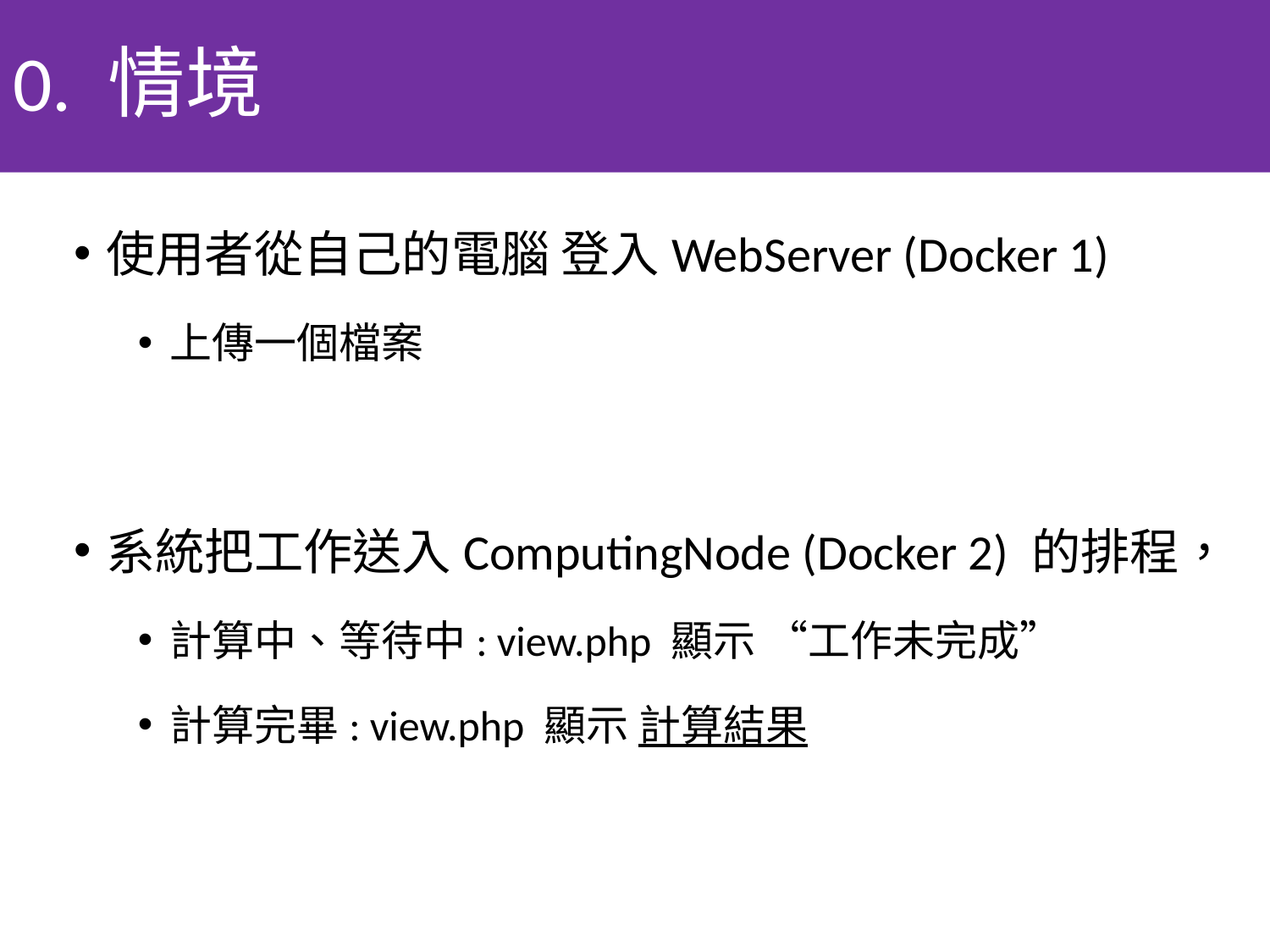

# 0. 情境
使用者從自己的電腦 登入WebServer (Docker 1)
上傳一個檔案

系統把工作送入ComputingNode (Docker 2) 的排程，
計算中、等待中: view.php 顯示 “工作未完成”
計算完畢: view.php 顯示 計算結果